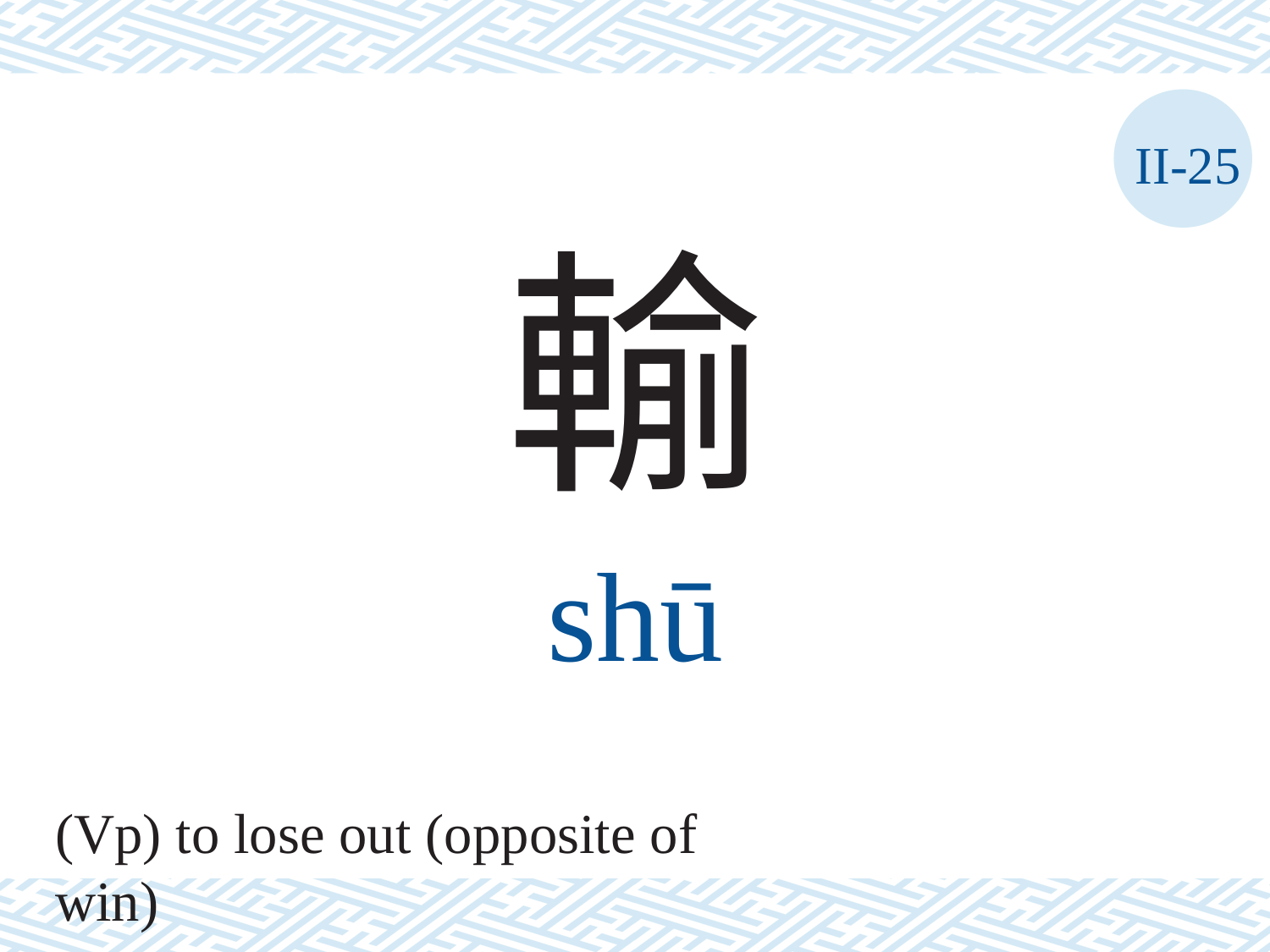

II-25
輸
shū
(Vp) to lose out (opposite of win)